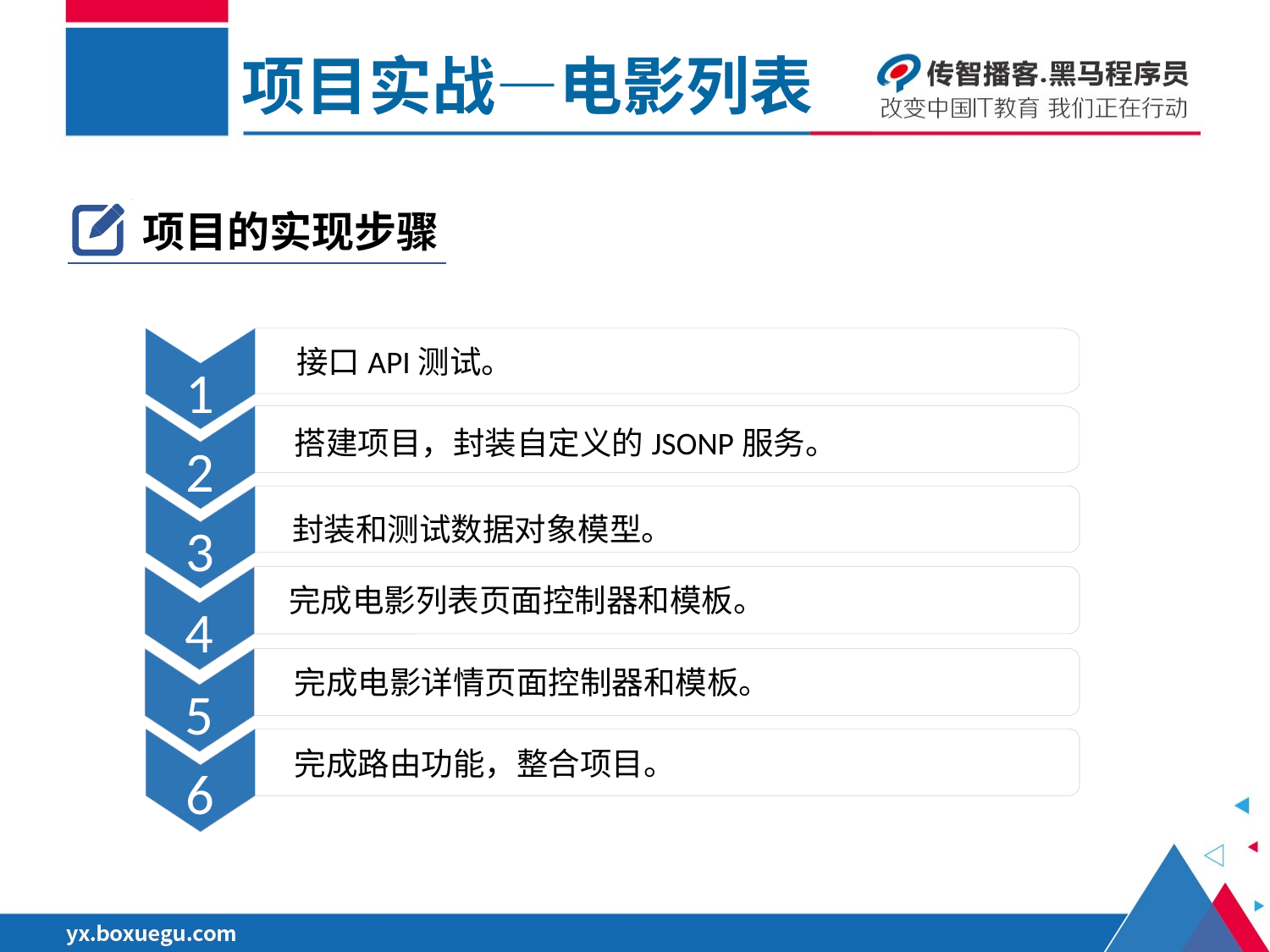

项目实战—电影列表
项目的实现步骤

1

接口API测试。

2

搭建项目，封装自定义的JSONP服务。

3

封装和测试数据对象模型。

4
完成电影列表页面控制器和模板。

5
完成电影详情页面控制器和模板。

6
完成路由功能，整合项目。